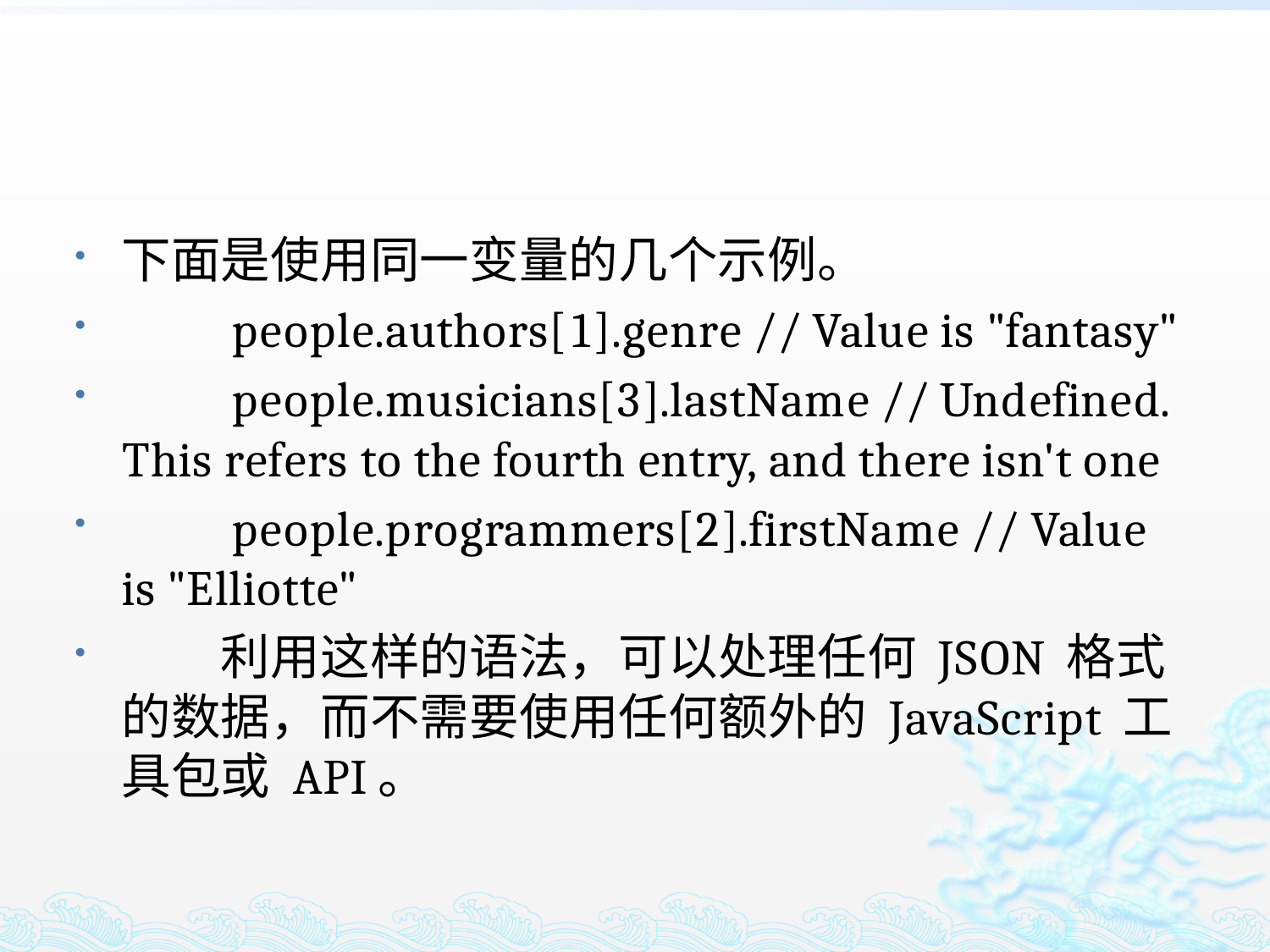

#
下面是使用同一变量的几个示例。
　　people.authors[1].genre // Value is "fantasy"
　　people.musicians[3].lastName // Undefined. This refers to the fourth entry, and there isn't one
　　people.programmers[2].firstName // Value is "Elliotte"
　　利用这样的语法，可以处理任何 JSON 格式的数据，而不需要使用任何额外的 JavaScript 工具包或 API。